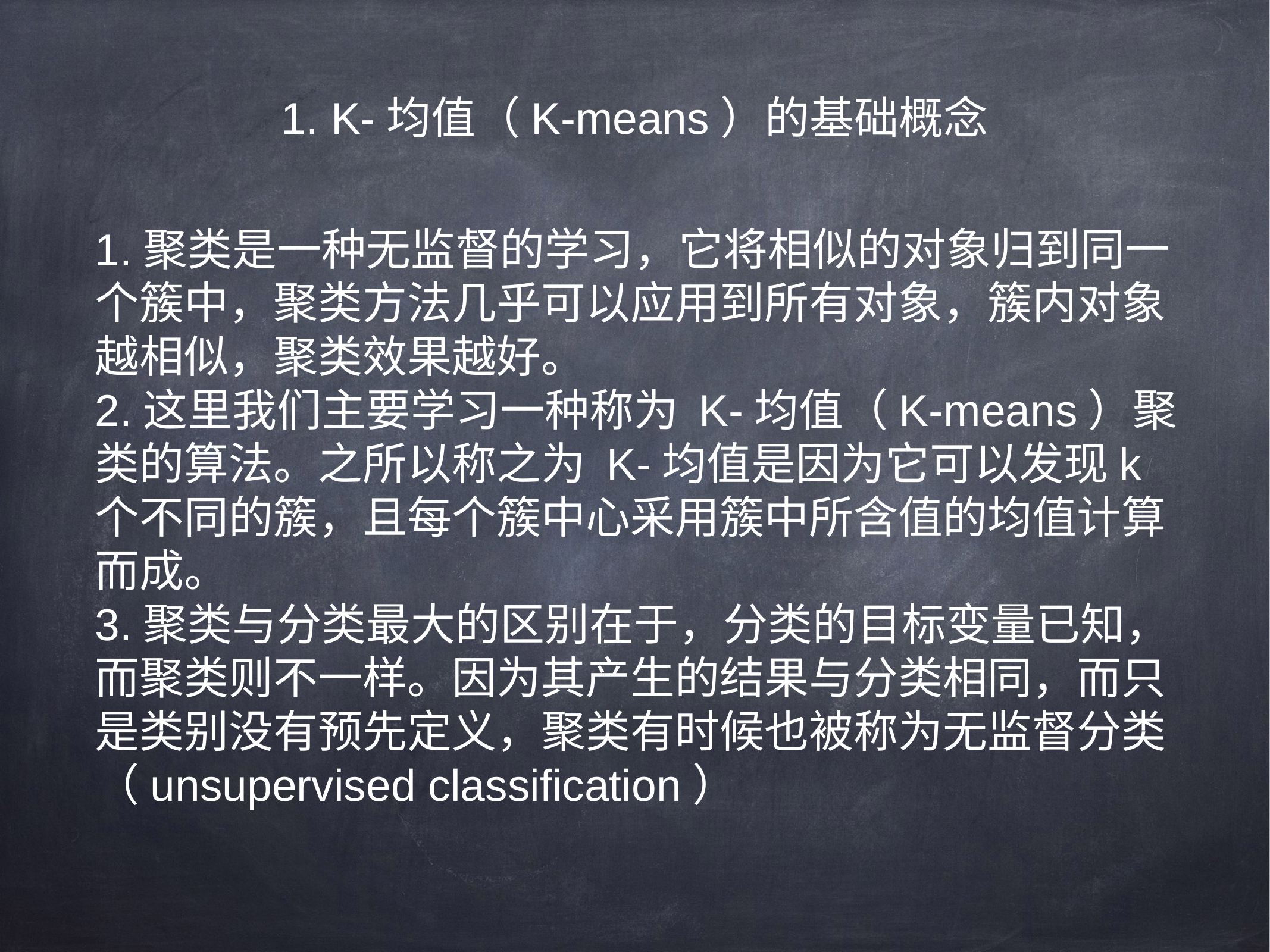

1. K-均值（K-means）的基础概念
1.聚类是一种无监督的学习，它将相似的对象归到同一个簇中，聚类方法几乎可以应用到所有对象，簇内对象越相似，聚类效果越好。
2.这里我们主要学习一种称为 K-均值（K-means）聚类的算法。之所以称之为 K-均值是因为它可以发现k个不同的簇，且每个簇中心采用簇中所含值的均值计算而成。
3.聚类与分类最大的区别在于，分类的目标变量已知，而聚类则不一样。因为其产生的结果与分类相同，而只是类别没有预先定义，聚类有时候也被称为无监督分类（unsupervised classification）